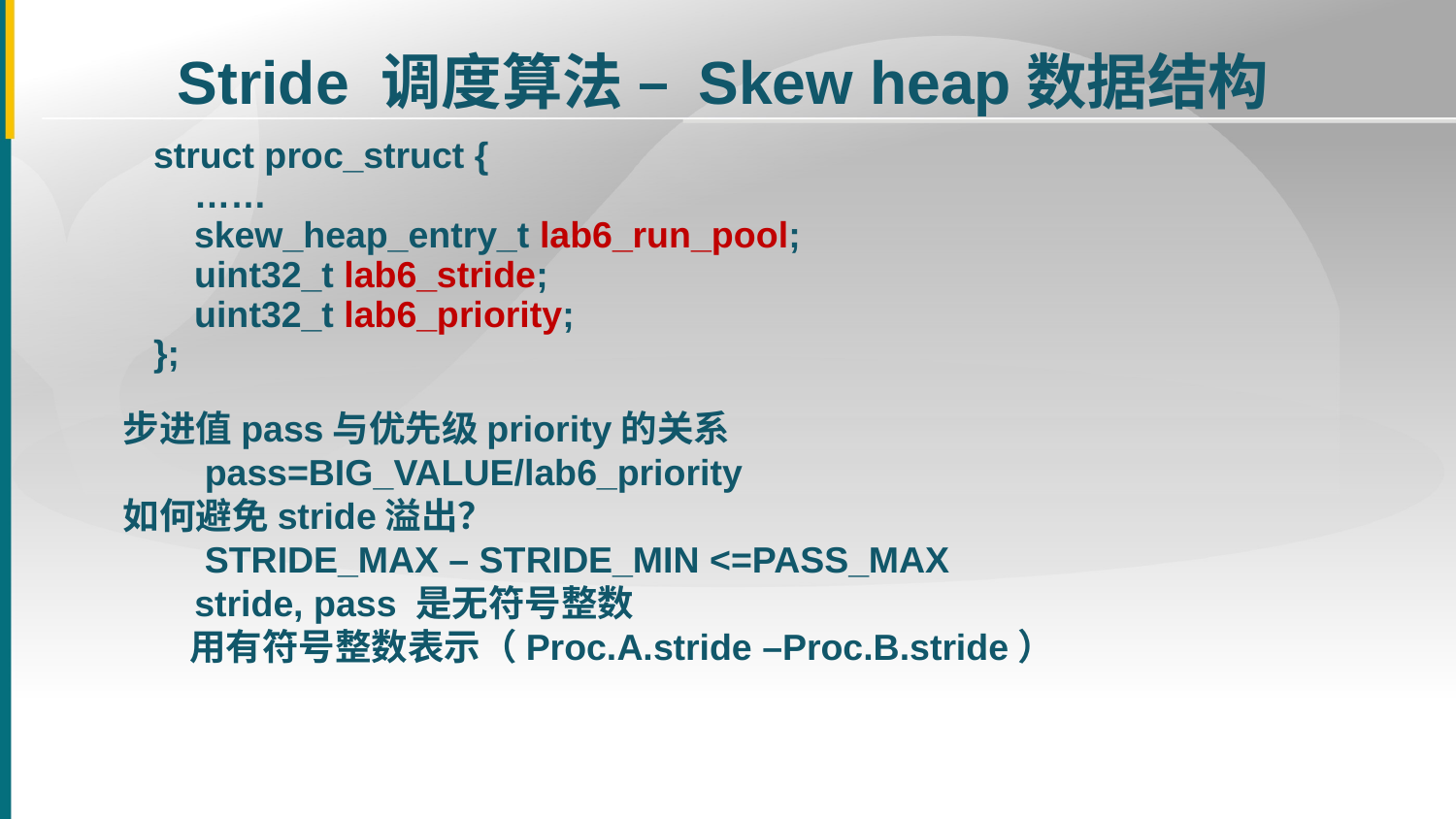

Stride 调度算法 – Skew heap数据结构
struct proc_struct {
    ……
    skew_heap_entry_t lab6_run_pool;
    uint32_t lab6_stride;
    uint32_t lab6_priority;
};
步进值pass与优先级priority的关系
　　pass=BIG_VALUE/lab6_priority
如何避免stride溢出？
　　STRIDE_MAX – STRIDE_MIN <=PASS_MAX
       stride, pass 是无符号整数
       用有符号整数表示（Proc.A.stride –Proc.B.stride）